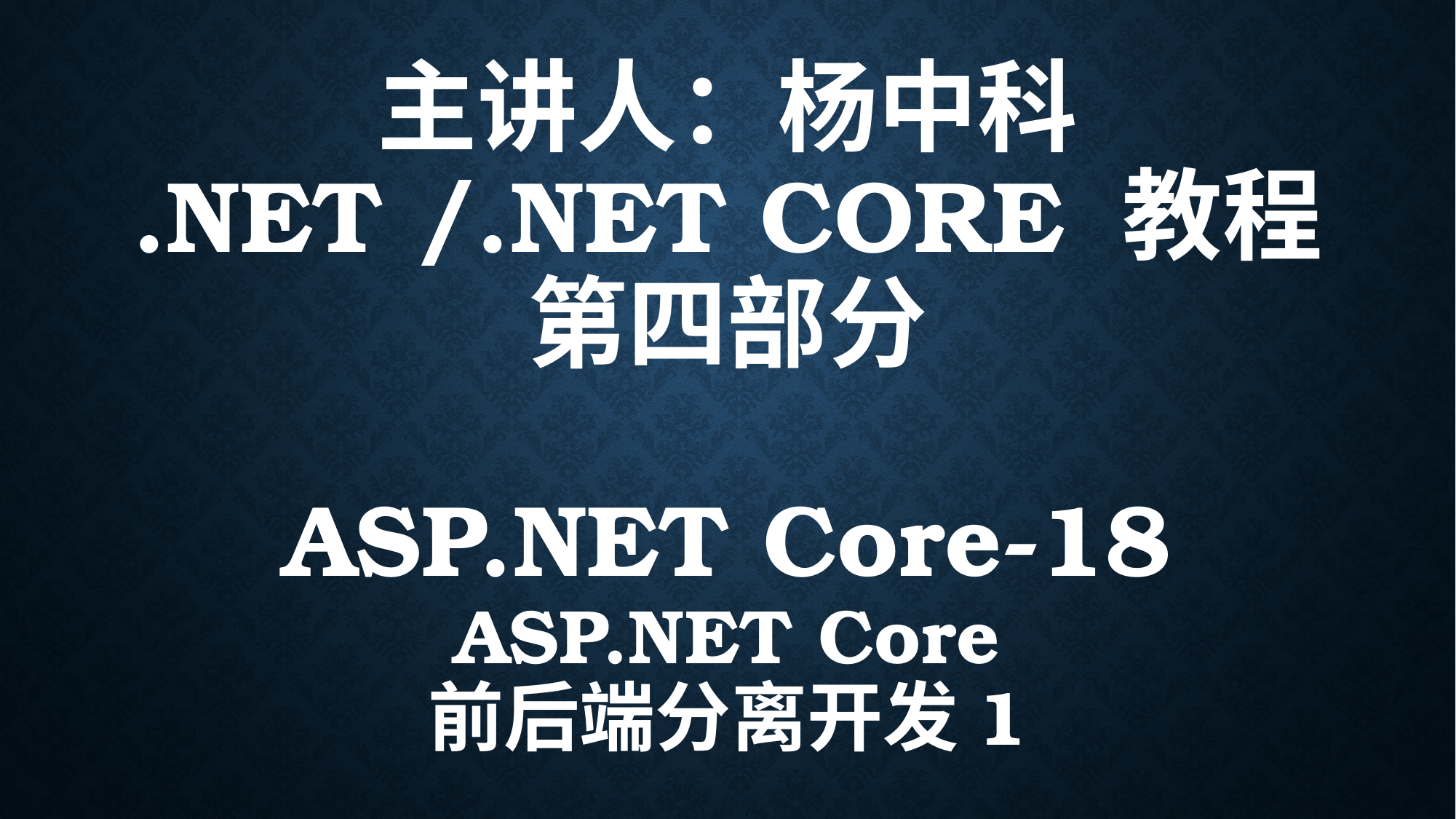

# 主讲人：杨中科 .NET /.NET Core 教程 第四部分 ASP.NET Core-18 ASP.NET Core 前后端分离开发1